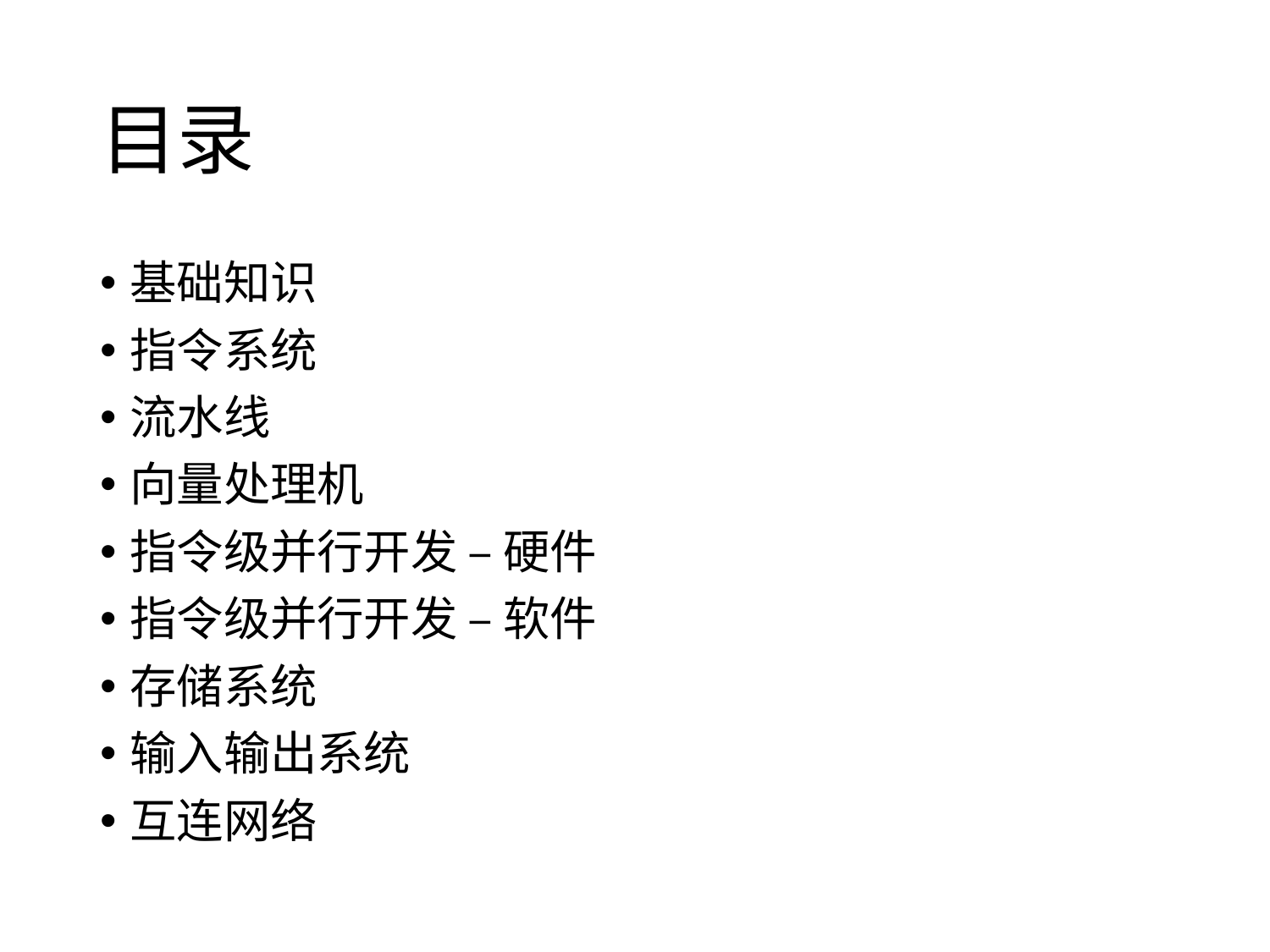

# 目录
基础知识
指令系统
流水线
向量处理机
指令级并行开发 – 硬件
指令级并行开发 – 软件
存储系统
输入输出系统
互连网络